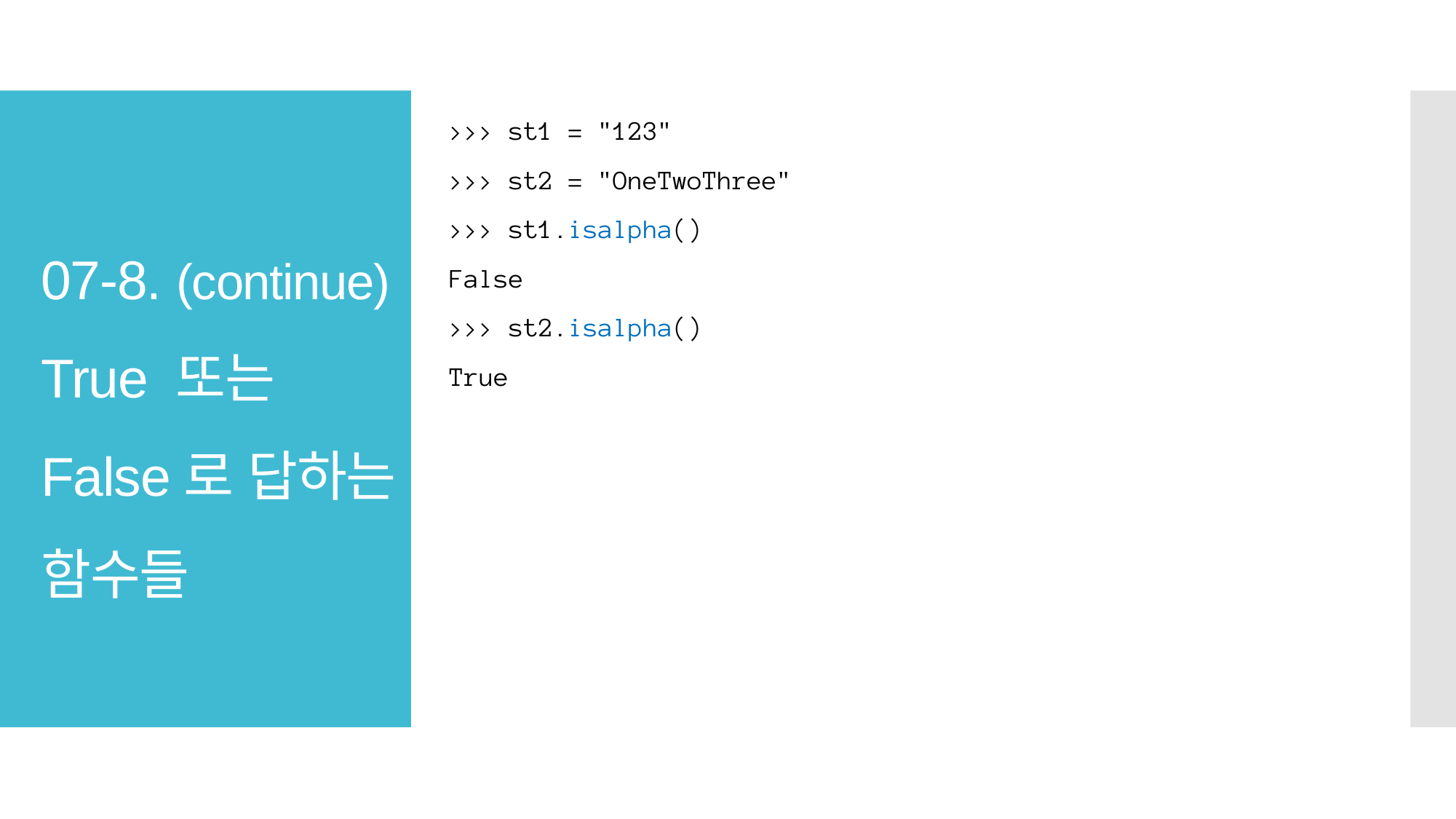

>>> st1 = "123"
>>> st2 = "OneTwoThree"
>>> st1.isalpha()
False
>>> st2.isalpha()
True
# 07-8. (continue) True 또는 False로 답하는 함수들